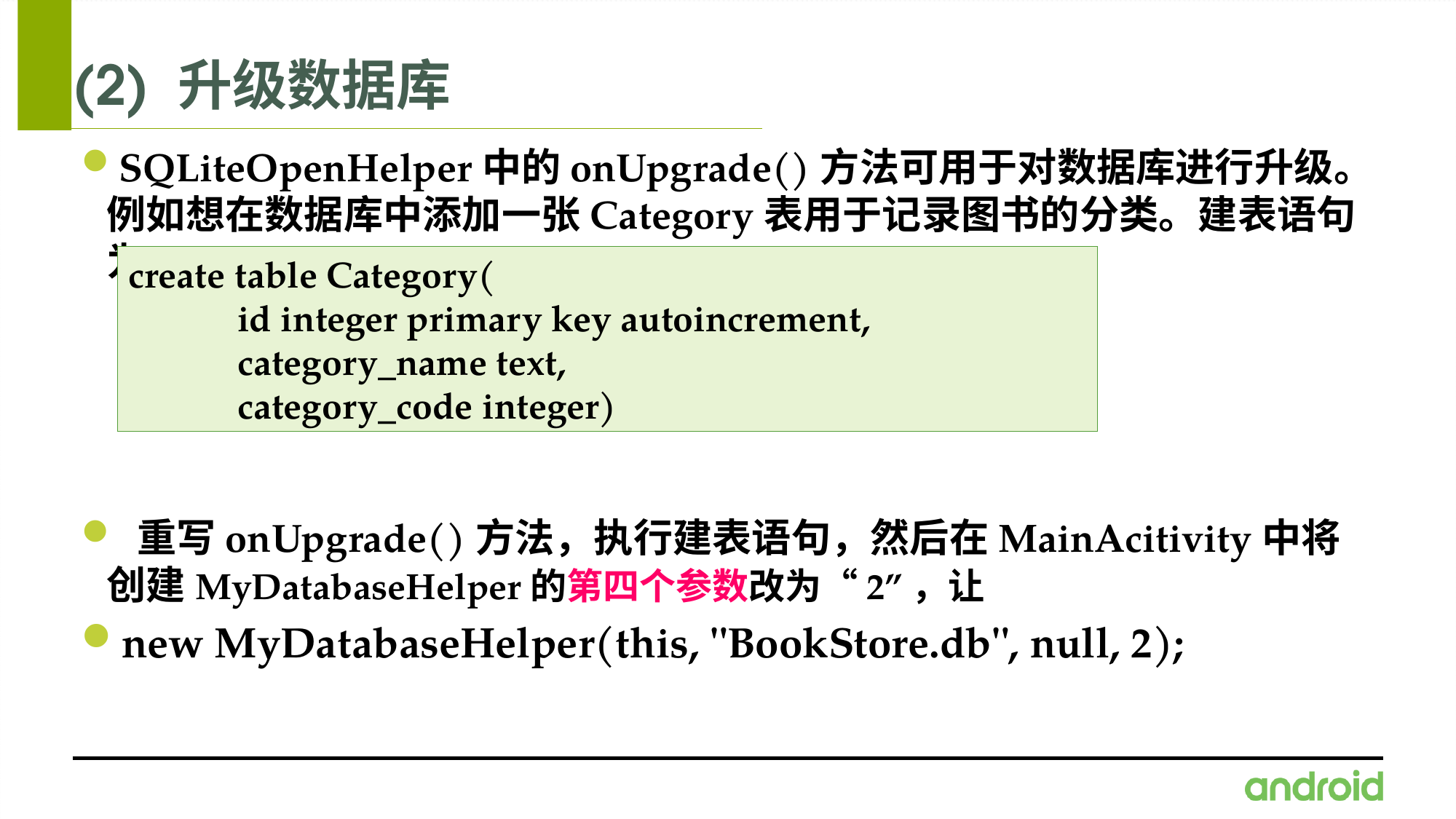

# (2) 升级数据库
SQLiteOpenHelper中的onUpgrade()方法可用于对数据库进行升级。例如想在数据库中添加一张Category表用于记录图书的分类。建表语句为：

 重写onUpgrade()方法，执行建表语句，然后在MainAcitivity中将创建MyDatabaseHelper的第四个参数改为“2”，让
new MyDatabaseHelper(this, "BookStore.db", null, 2);

create table Category(
	id integer primary key autoincrement,
	category_name text,
	category_code integer)